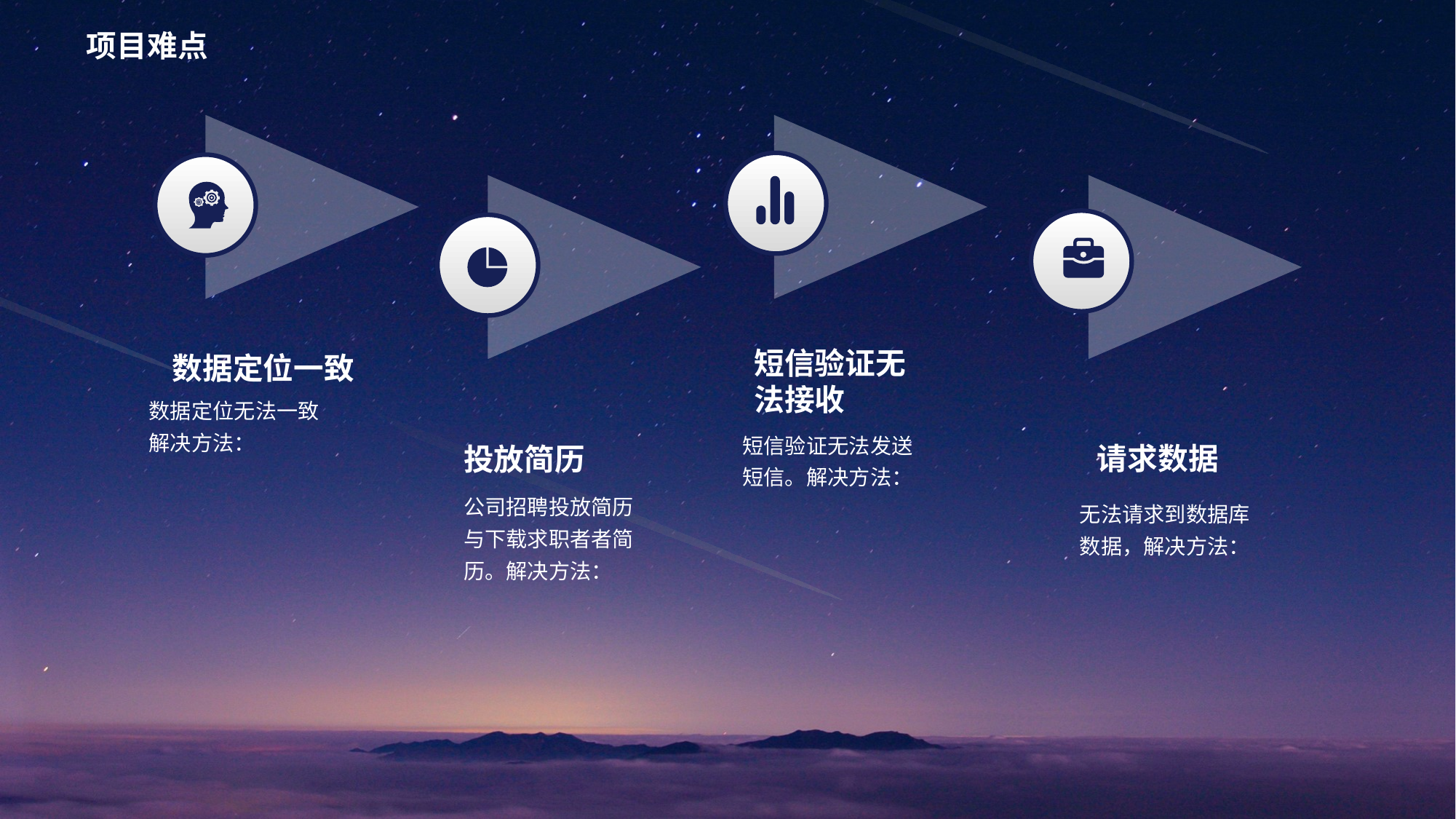

项目难点

短信验证无法接收
 数据定位一致
数据定位无法一致解决方法：
短信验证无法发送短信。解决方法：
请求数据
投放简历
公司招聘投放简历与下载求职者者简历。解决方法：
无法请求到数据库数据，解决方法：